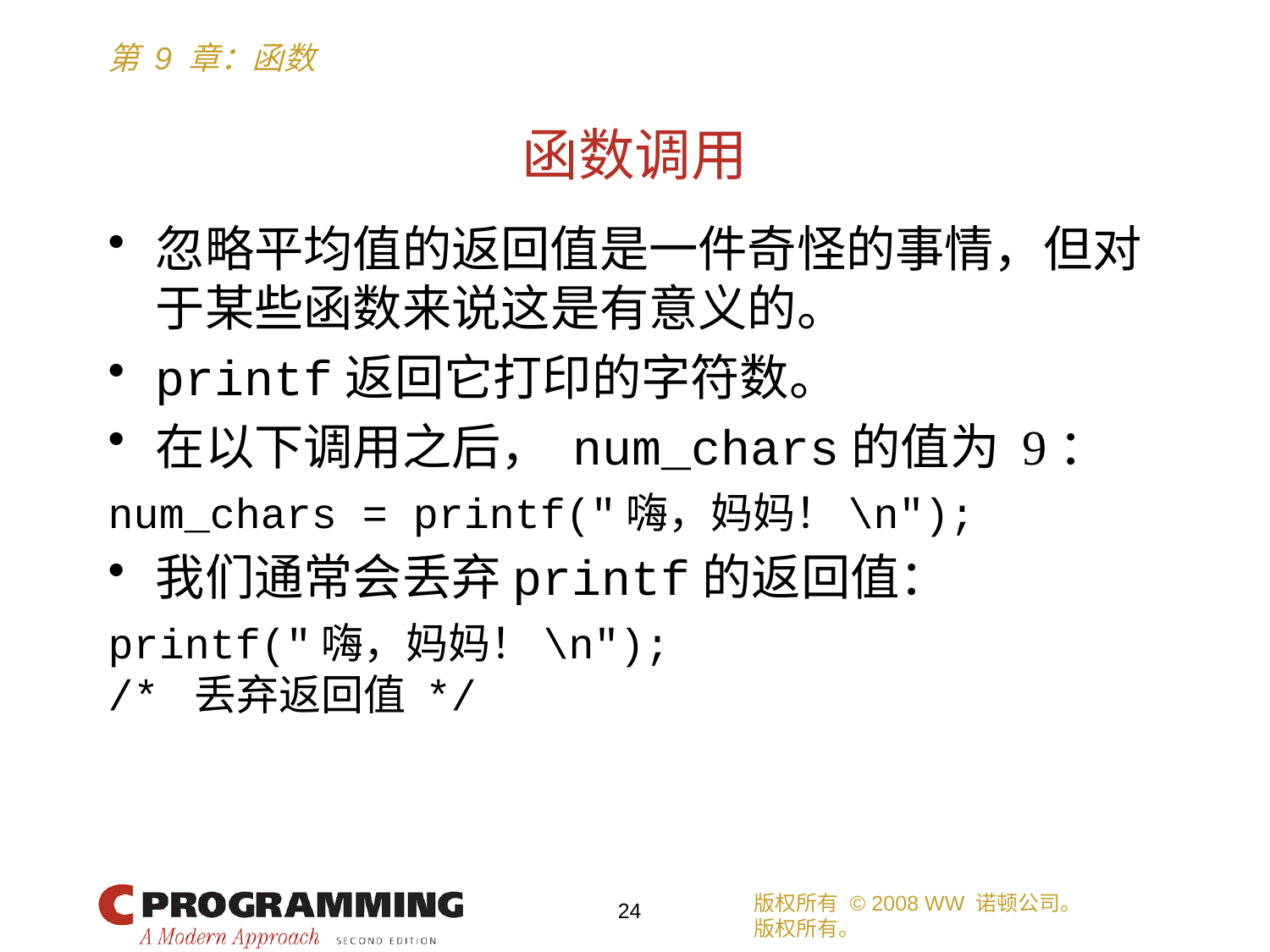

# 函数调用
忽略平均值的返回值是一件奇怪的事情，但对于某些函数来说这是有意义的。
printf返回它打印的字符数。
在以下调用之后， num_chars的值为 9：
num_chars = printf("嗨，妈妈！\n");
我们通常会丢弃printf的返回值：
printf("嗨，妈妈！\n");
/* 丢弃返回值 */
版权所有 © 2008 WW 诺顿公司。
版权所有。
24